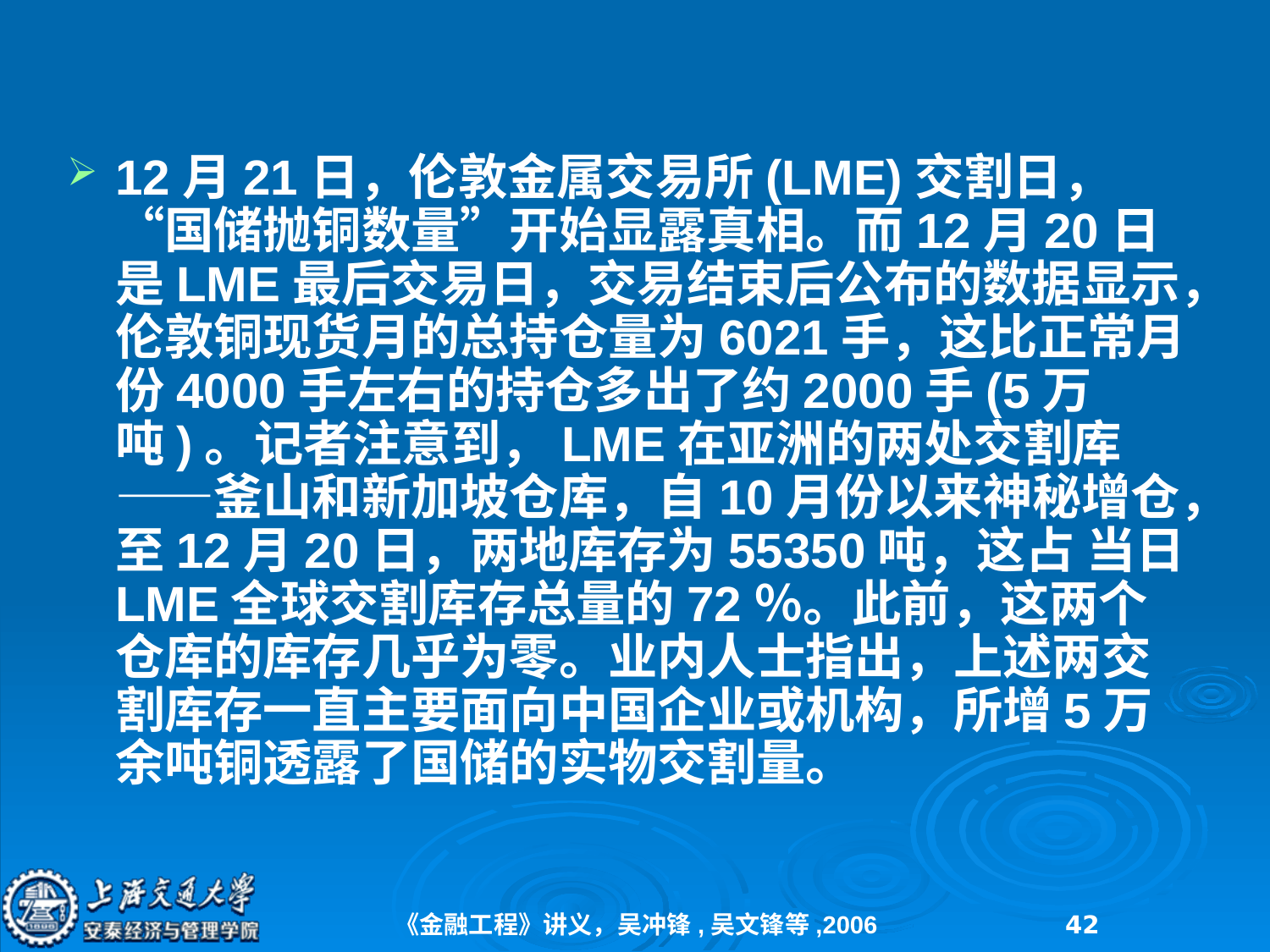

#
12月21日，伦敦金属交易所(LME)交割日，“国储抛铜数量”开始显露真相。而12月20日是LME最后交易日，交易结束后公布的数据显示，伦敦铜现货月的总持仓量为6021手，这比正常月份4000手左右的持仓多出了约2000手(5万吨)。记者注意到，LME在亚洲的两处交割库——釜山和新加坡仓库，自10月份以来神秘增仓，至12月20日，两地库存为55350吨，这占 当日LME全球交割库存总量的72％。此前，这两个仓库的库存几乎为零。业内人士指出，上述两交割库存一直主要面向中国企业或机构，所增5万余吨铜透露了国储的实物交割量。